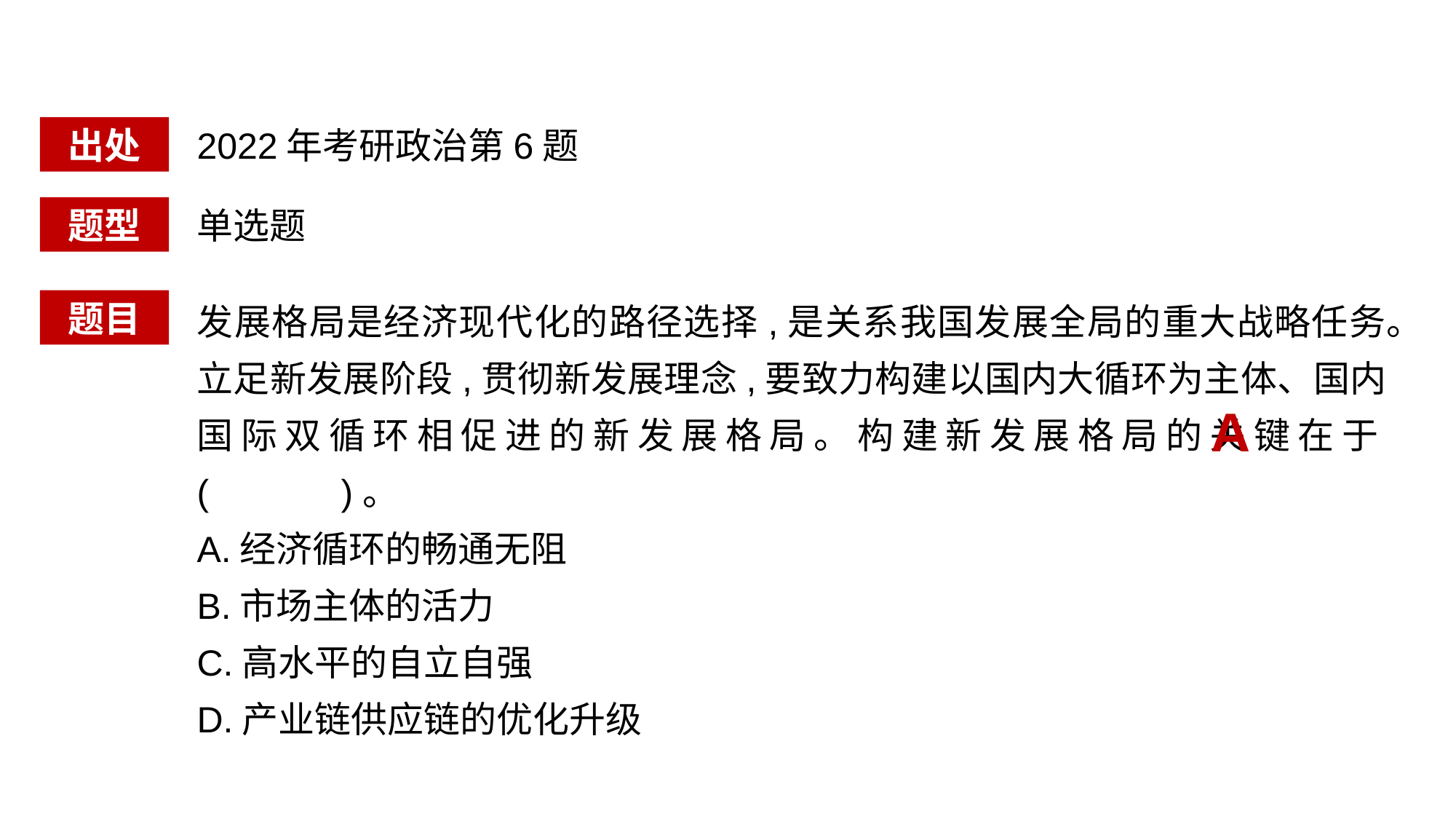

出处
2022年考研政治第6题
题型
单选题
发展格局是经济现代化的路径选择,是关系我国发展全局的重大战略任务。立足新发展阶段,贯彻新发展理念,要致力构建以国内大循环为主体、国内国际双循环相促进的新发展格局。构建新发展格局的关键在于(             )。
A.经济循环的畅通无阻
B.市场主体的活力
C.高水平的自立自强
D.产业链供应链的优化升级
题目
A